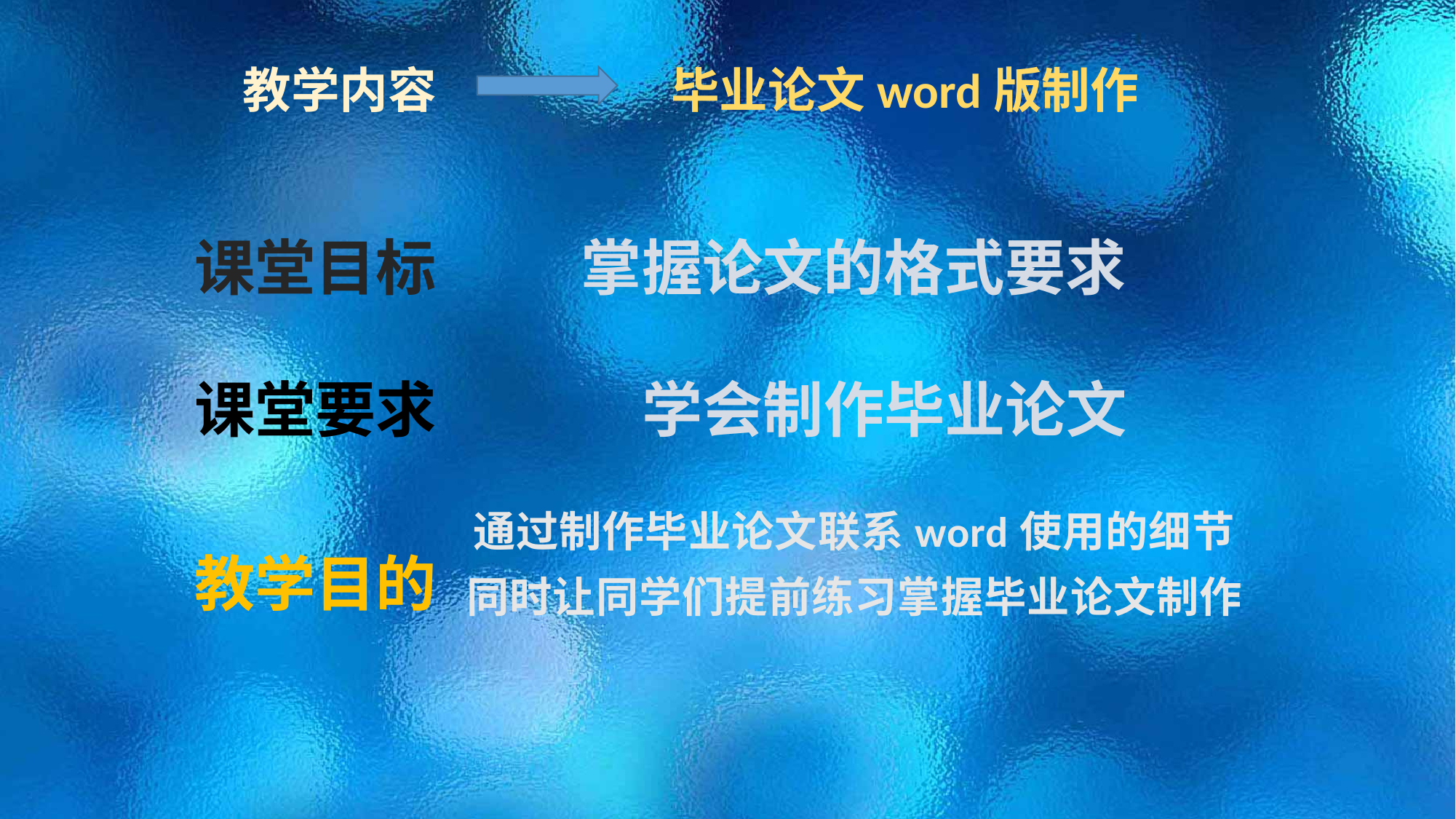

教学内容
毕业论文word版制作

课堂目标
掌握论文的格式要求
课堂要求
学会制作毕业论文
通过制作毕业论文联系word使用的细节
教学目的
同时让同学们提前练习掌握毕业论文制作